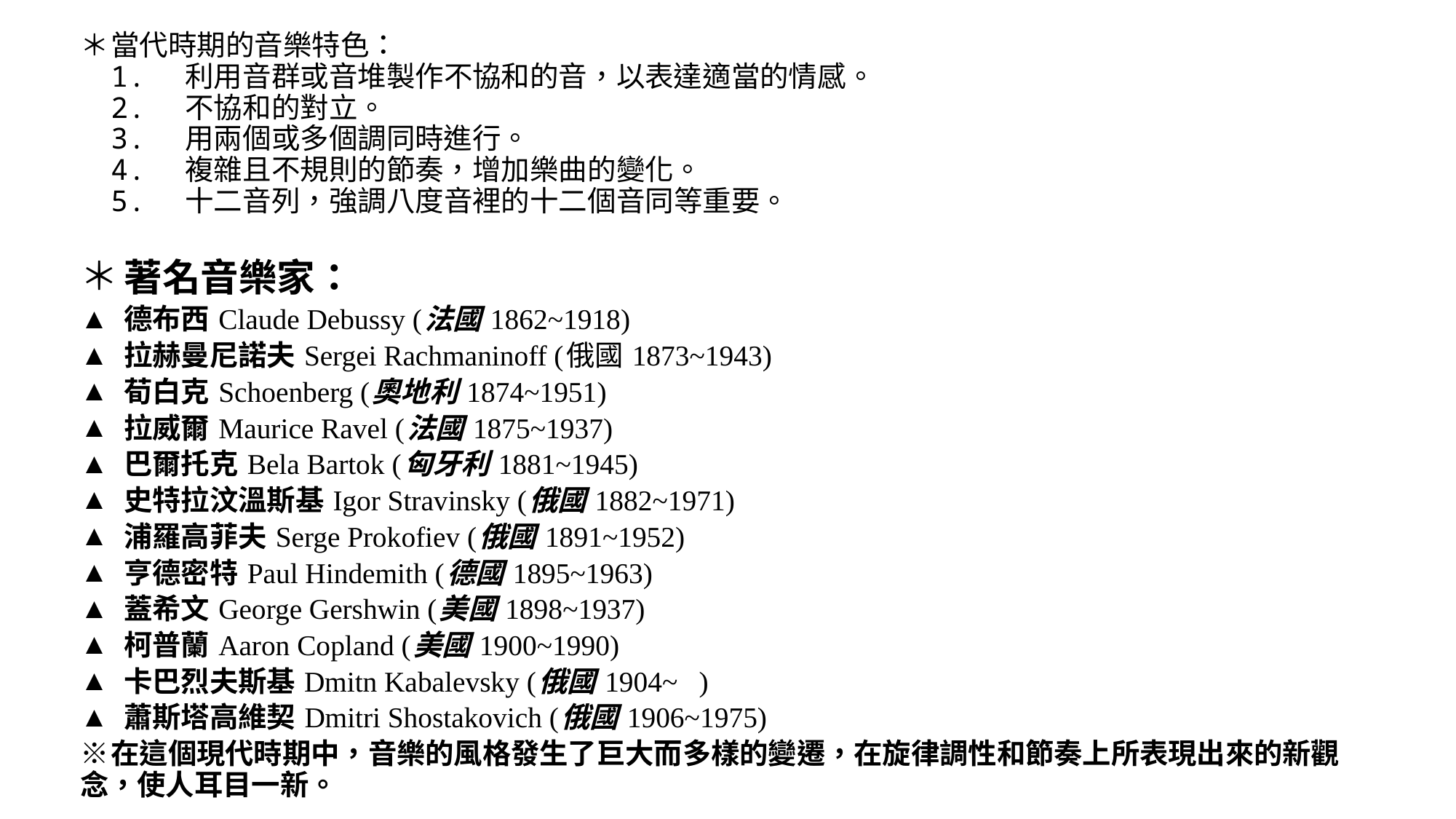

# ＊	當代時期的音樂特色： 1.	利用音群或音堆製作不協和的音，以表達適當的情感。 2.	不協和的對立。 3.	用兩個或多個調同時進行。 4.	複雜且不規則的節奏，增加樂曲的變化。 5.	十二音列，強調八度音裡的十二個音同等重要。
著名音樂家：
德布西 Claude Debussy (法國 1862~1918)
拉赫曼尼諾夫 Sergei Rachmaninoff (俄國 1873~1943)
荀白克 Schoenberg (奧地利 1874~1951)
拉威爾 Maurice Ravel (法國 1875~1937)
巴爾托克 Bela Bartok (匈牙利 1881~1945)
史特拉汶溫斯基 Igor Stravinsky (俄國 1882~1971)
浦羅高菲夫 Serge Prokofiev (俄國 1891~1952)
亨德密特 Paul Hindemith (德國 1895~1963)
蓋希文 George Gershwin (美國 1898~1937)
柯普蘭 Aaron Copland (美國 1900~1990)
卡巴烈夫斯基 Dmitn Kabalevsky (俄國 1904~   )
蕭斯塔高維契 Dmitri Shostakovich (俄國 1906~1975)
※在這個現代時期中，音樂的風格發生了巨大而多樣的變遷，在旋律調性和節奏上所表現出來的新觀念，使人耳目一新。